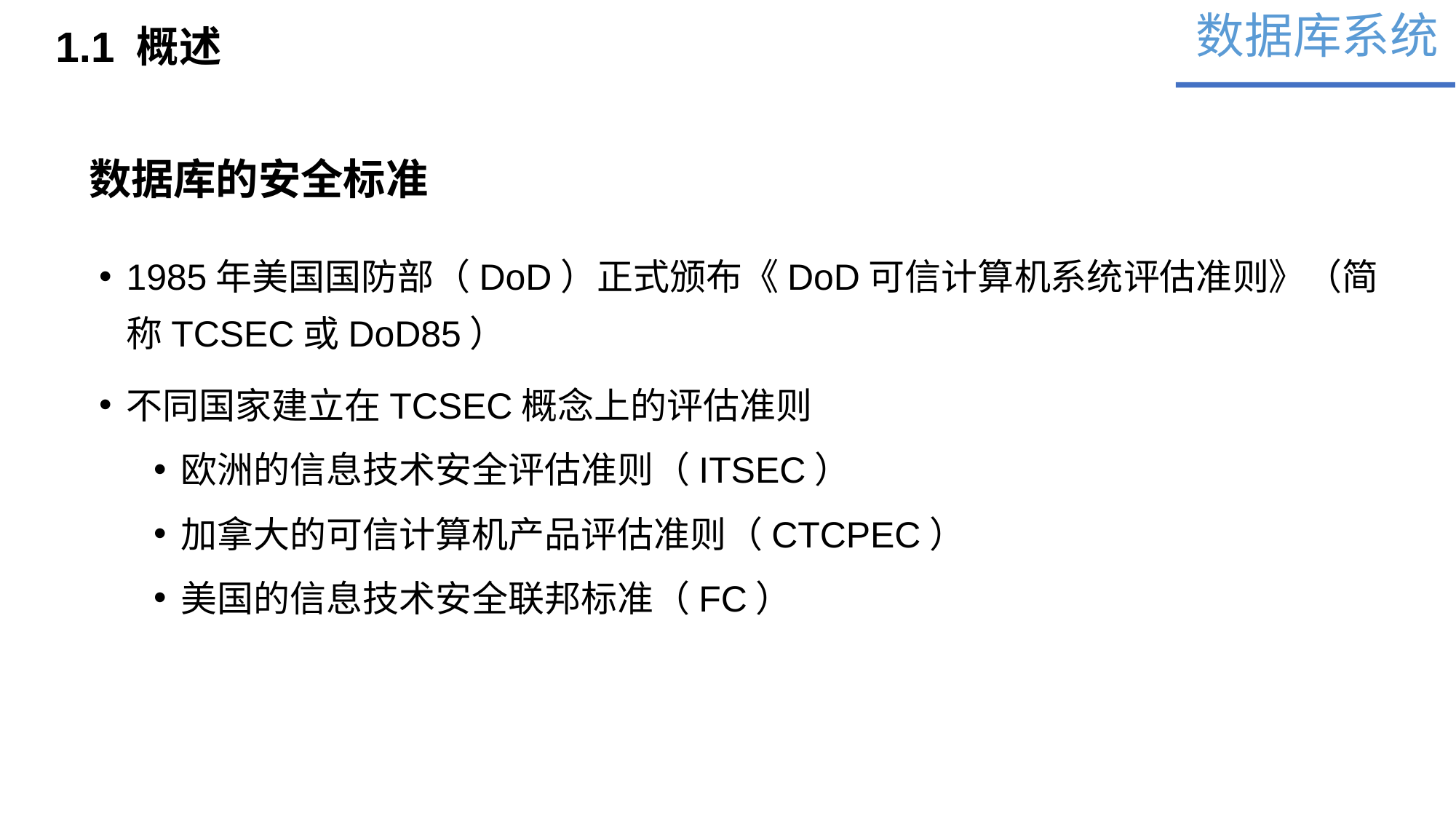

数据库系统
1.1 概述

数据库的安全标准
1985年美国国防部（DoD）正式颁布《DoD可信计算机系统评估准则》（简称TCSEC或DoD85）
不同国家建立在TCSEC概念上的评估准则
欧洲的信息技术安全评估准则（ITSEC）
加拿大的可信计算机产品评估准则（CTCPEC）
美国的信息技术安全联邦标准（FC）